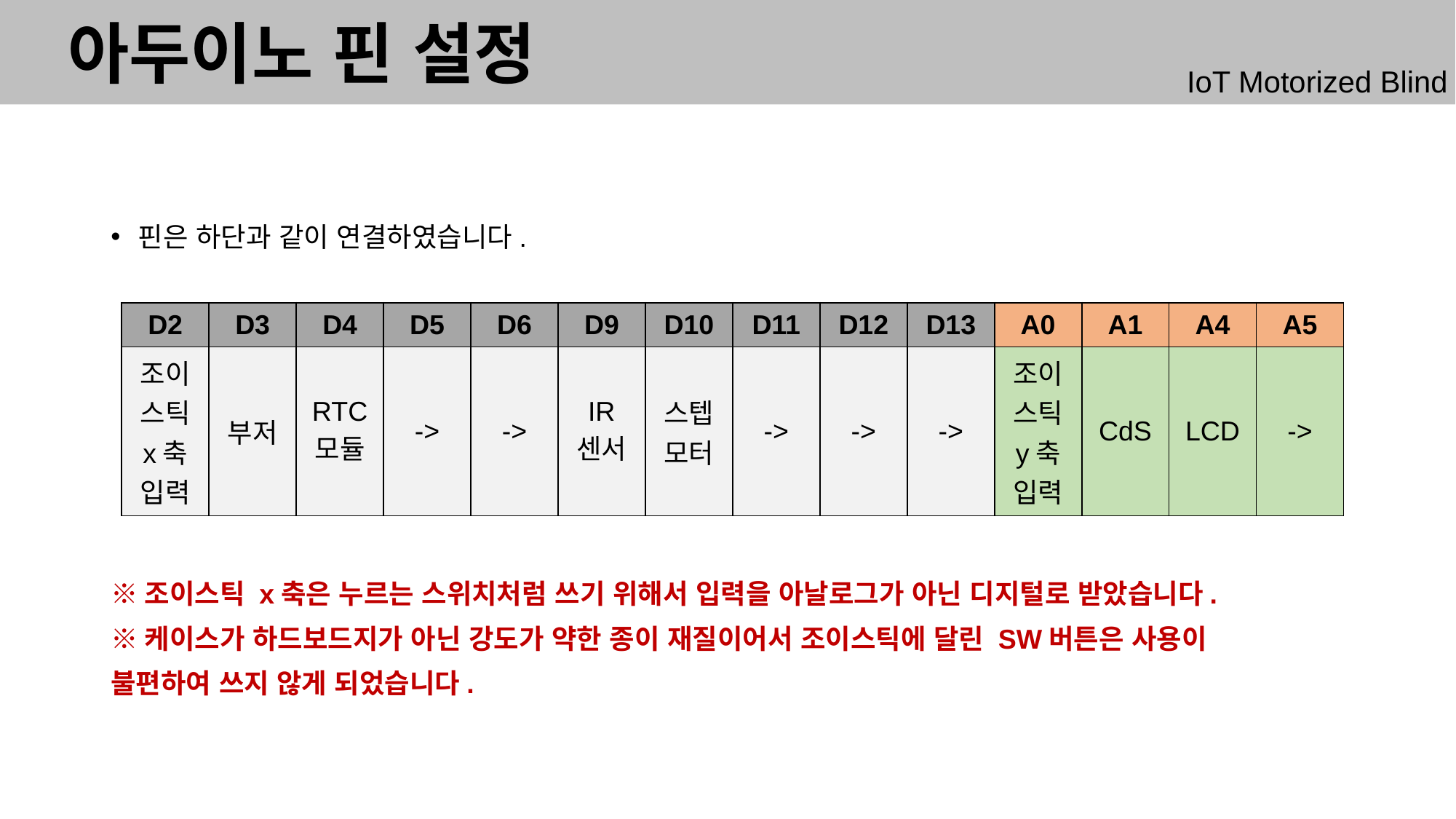

아두이노 핀 설정
IoT Motorized Blind
핀은 하단과 같이 연결하였습니다.

※조이스틱 x축은 누르는 스위치처럼 쓰기 위해서 입력을 아날로그가 아닌 디지털로 받았습니다.
※케이스가 하드보드지가 아닌 강도가 약한 종이 재질이어서 조이스틱에 달린 SW버튼은 사용이
불편하여 쓰지 않게 되었습니다.

| D2 | D3 | D4 | D5 | D6 | D9 | D10 | D11 | D12 | D13 | A0 | A1 | A4 | A5 |
| --- | --- | --- | --- | --- | --- | --- | --- | --- | --- | --- | --- | --- | --- |
| 조이스틱 x축 입력 | 부저 | RTC 모듈 | -> | -> | IR 센서 | 스텝 모터 | -> | -> | -> | 조이스틱 y축 입력 | CdS | LCD | -> |